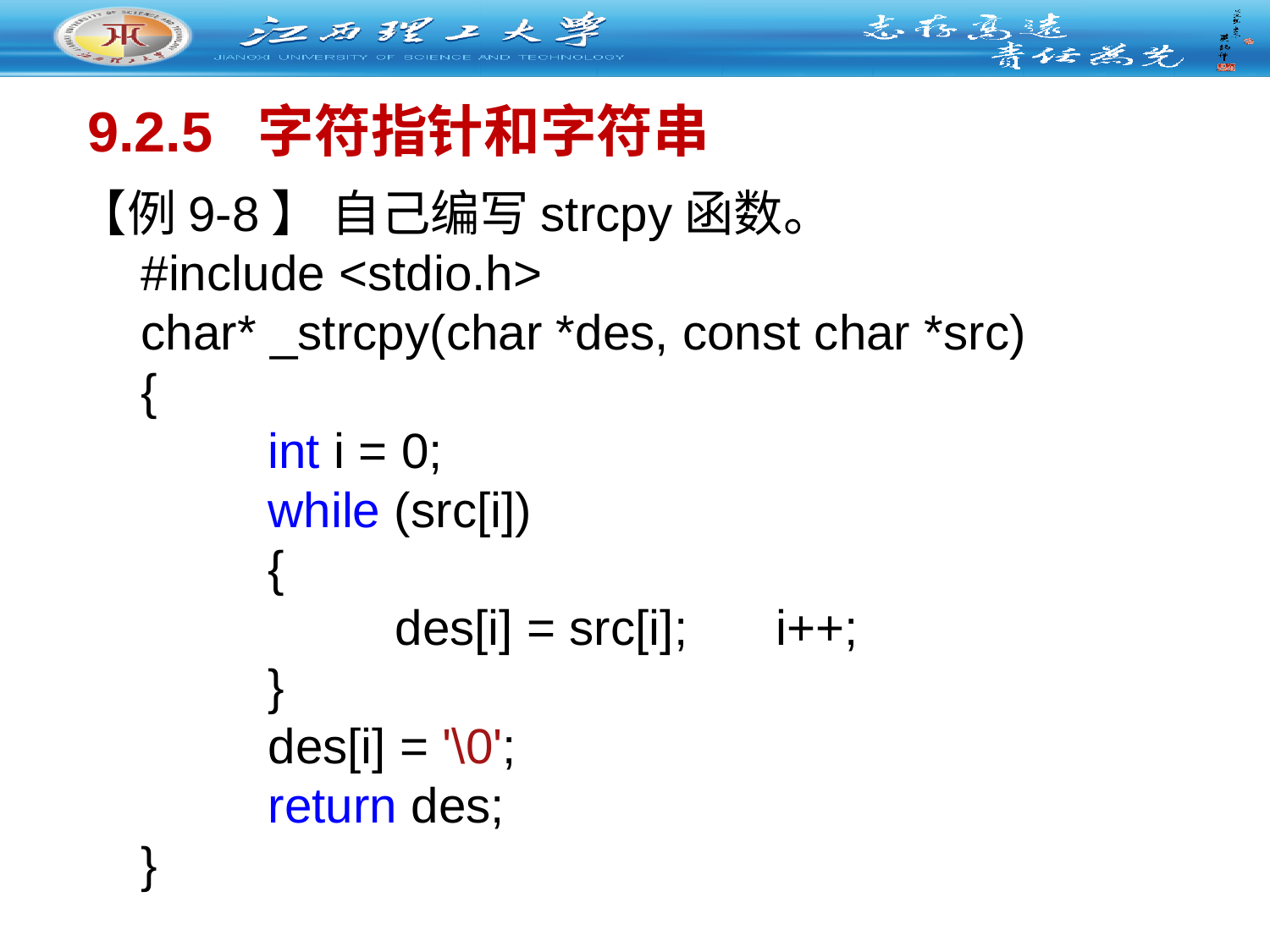

# 9.2.5  字符指针和字符串
【例9-8】 自己编写strcpy函数。
#include <stdio.h>
char* _strcpy(char *des, const char *src)
{
 	int i = 0;
 	while (src[i])
 	{
 		des[i] = src[i]; 	i++;
  	}
 	des[i] = '\0';
 	return des;
}